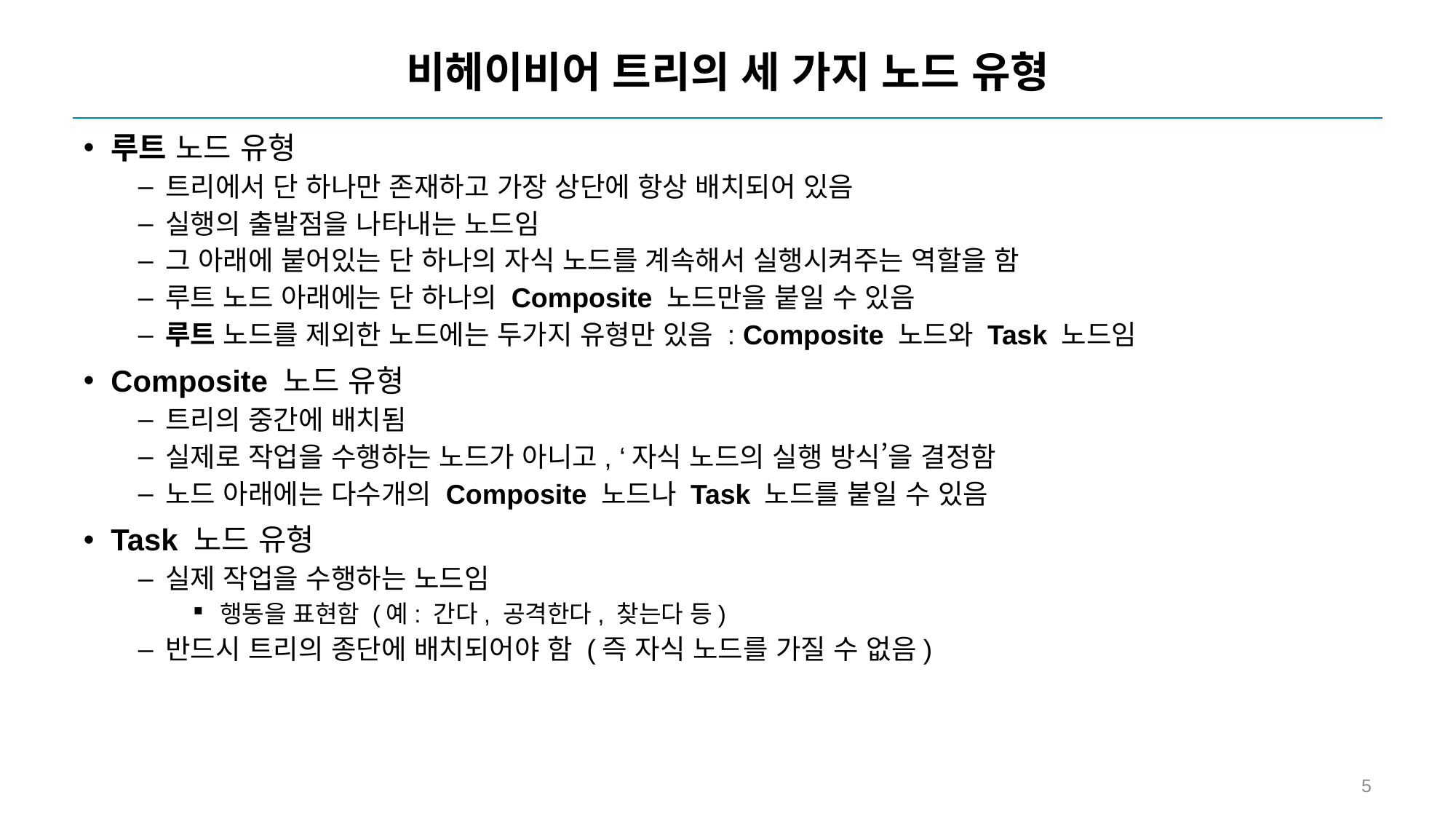

# 비헤이비어 트리의 세 가지 노드 유형
루트 노드 유형
트리에서 단 하나만 존재하고 가장 상단에 항상 배치되어 있음
실행의 출발점을 나타내는 노드임
그 아래에 붙어있는 단 하나의 자식 노드를 계속해서 실행시켜주는 역할을 함
루트 노드 아래에는 단 하나의 Composite 노드만을 붙일 수 있음
루트 노드를 제외한 노드에는 두가지 유형만 있음 : Composite 노드와 Task 노드임
Composite 노드 유형
트리의 중간에 배치됨
실제로 작업을 수행하는 노드가 아니고, ‘자식 노드의 실행 방식’을 결정함
노드 아래에는 다수개의 Composite 노드나 Task 노드를 붙일 수 있음
Task 노드 유형
실제 작업을 수행하는 노드임
행동을 표현함 (예: 간다, 공격한다, 찾는다 등)
반드시 트리의 종단에 배치되어야 함 (즉 자식 노드를 가질 수 없음)

5